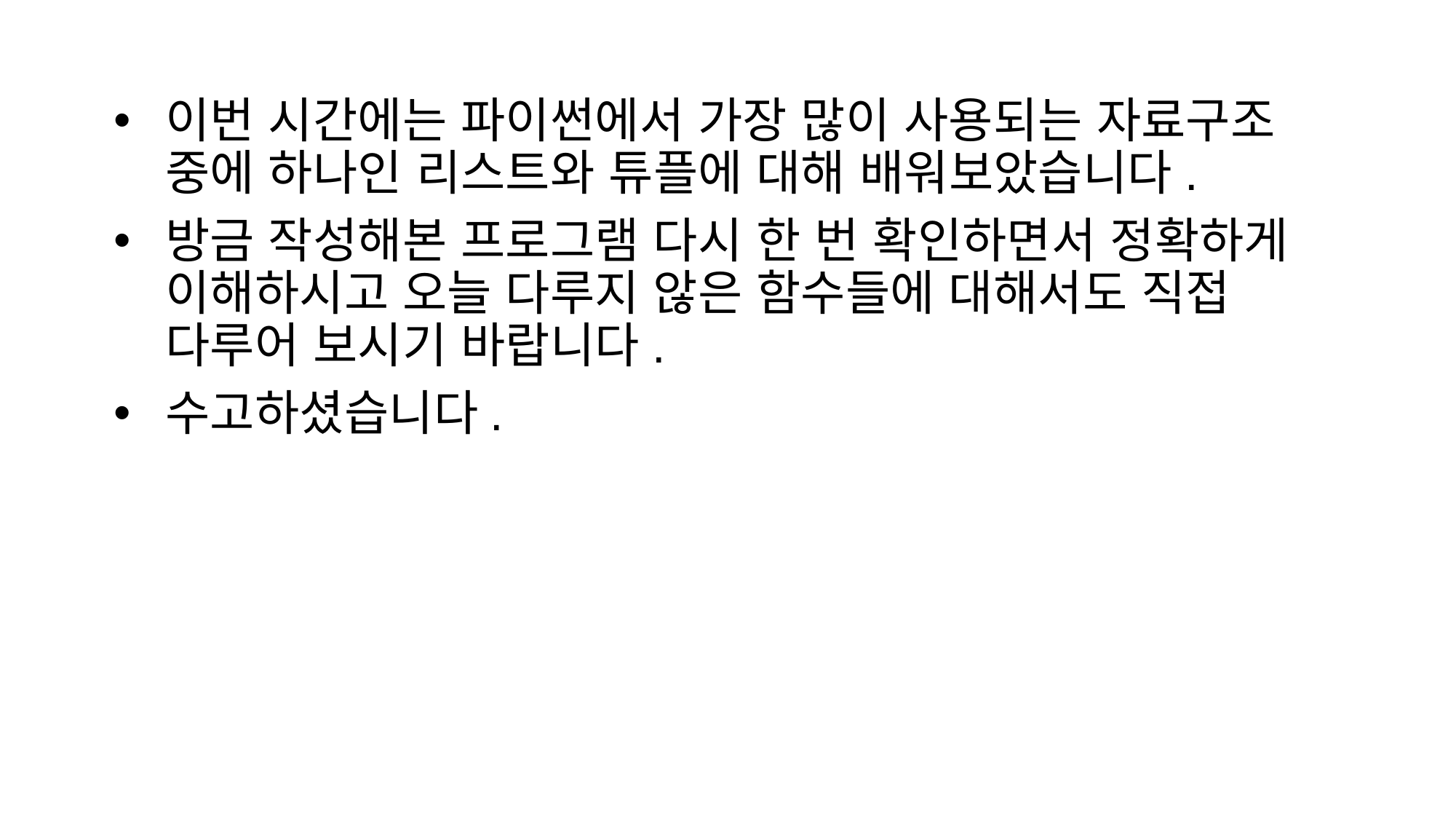

이번 시간에는 파이썬에서 가장 많이 사용되는 자료구조 중에 하나인 리스트와 튜플에 대해 배워보았습니다.
방금 작성해본 프로그램 다시 한 번 확인하면서 정확하게 이해하시고 오늘 다루지 않은 함수들에 대해서도 직접 다루어 보시기 바랍니다.
수고하셨습니다.